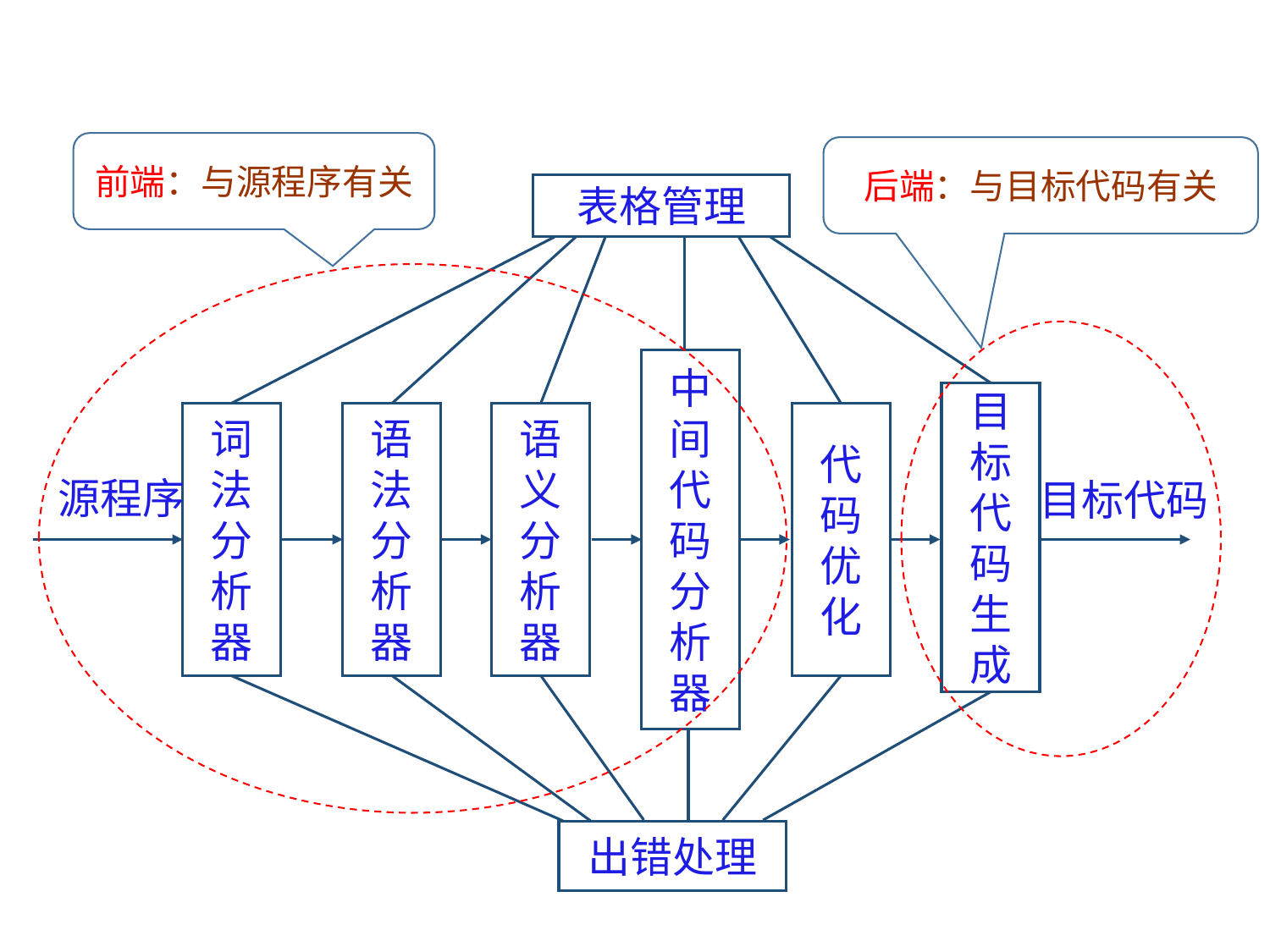

前端：与源程序有关

后端：与目标代码有关

表格管理
中间代码
分
析
器
目标代码生成
词
法
分
析
器
语法
分
析
器
语义
分
析
器
代码优化
源程序
目标代码
出错处理